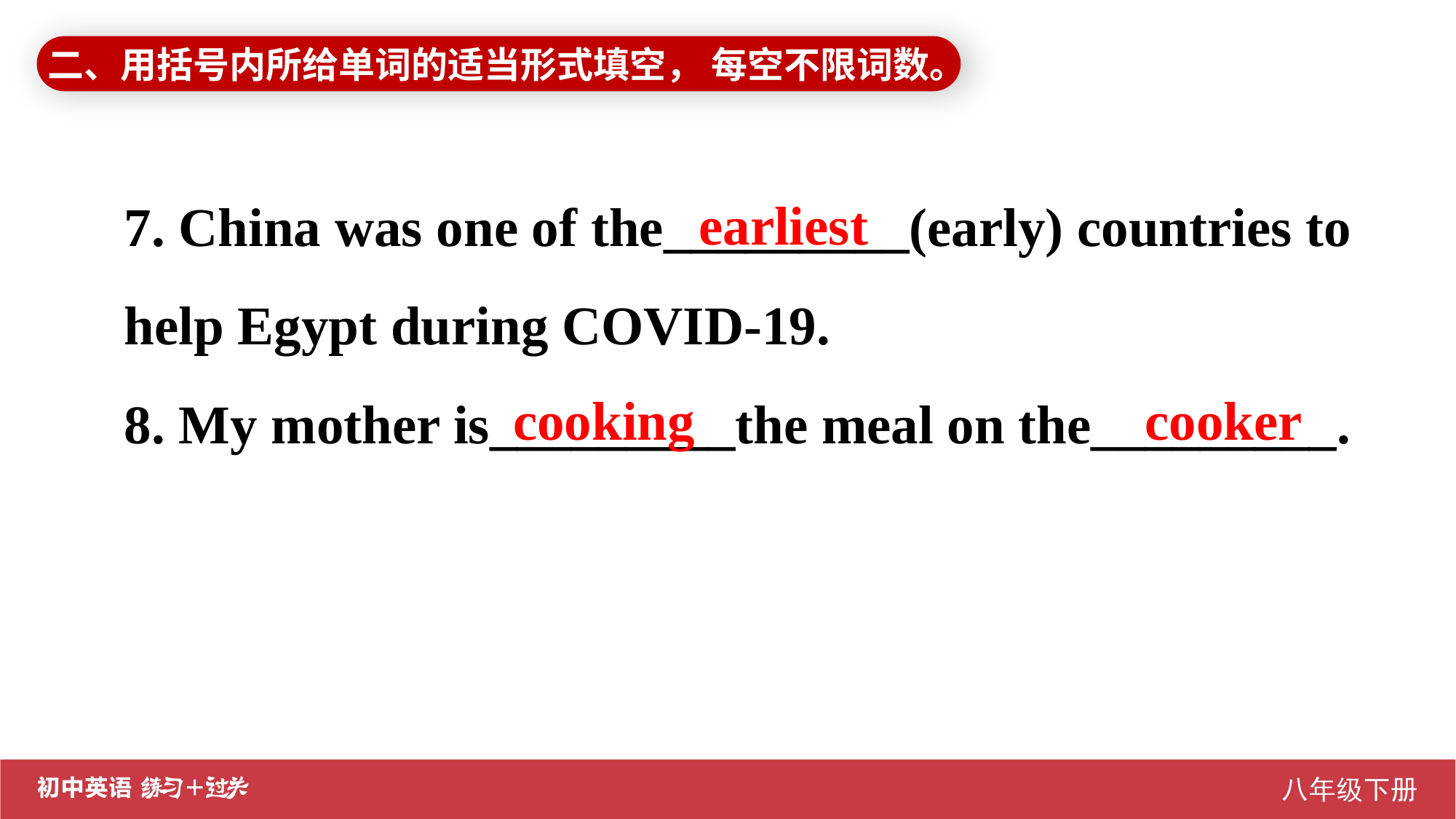

二、用括号内所给单词的适当形式填空， 每空不限词数。
7. China was one of the_________(early) countries to help Egypt during COVID-19.
8. My mother is_________the meal on the_________.
earliest
cooking                                 cooker